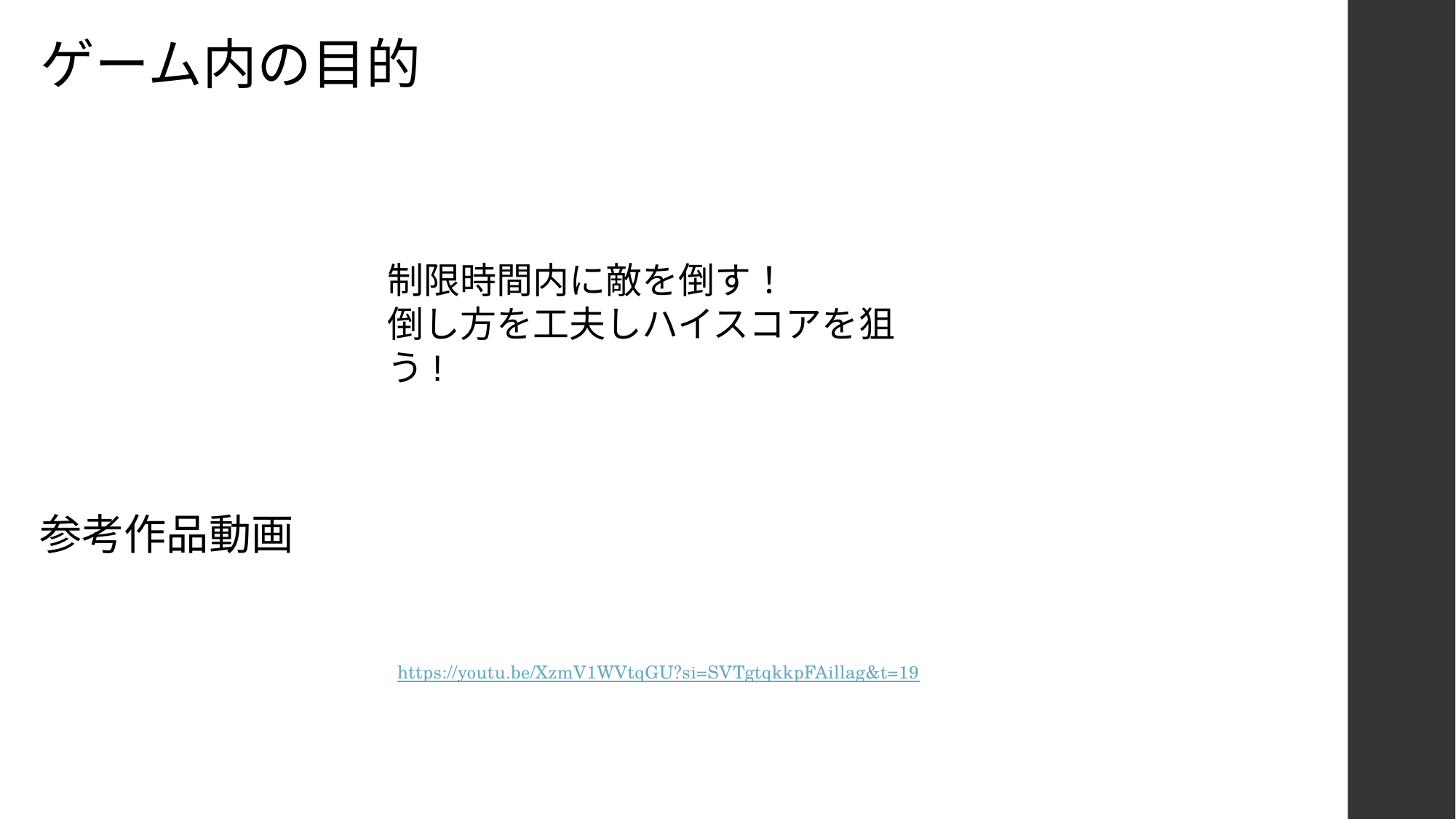

ゲーム内の目的
制限時間内に敵を倒す！
倒し方を工夫しハイスコアを狙う!
参考作品動画
https://youtu.be/XzmV1WVtqGU?si=SVTgtqkkpFAillag&t=19